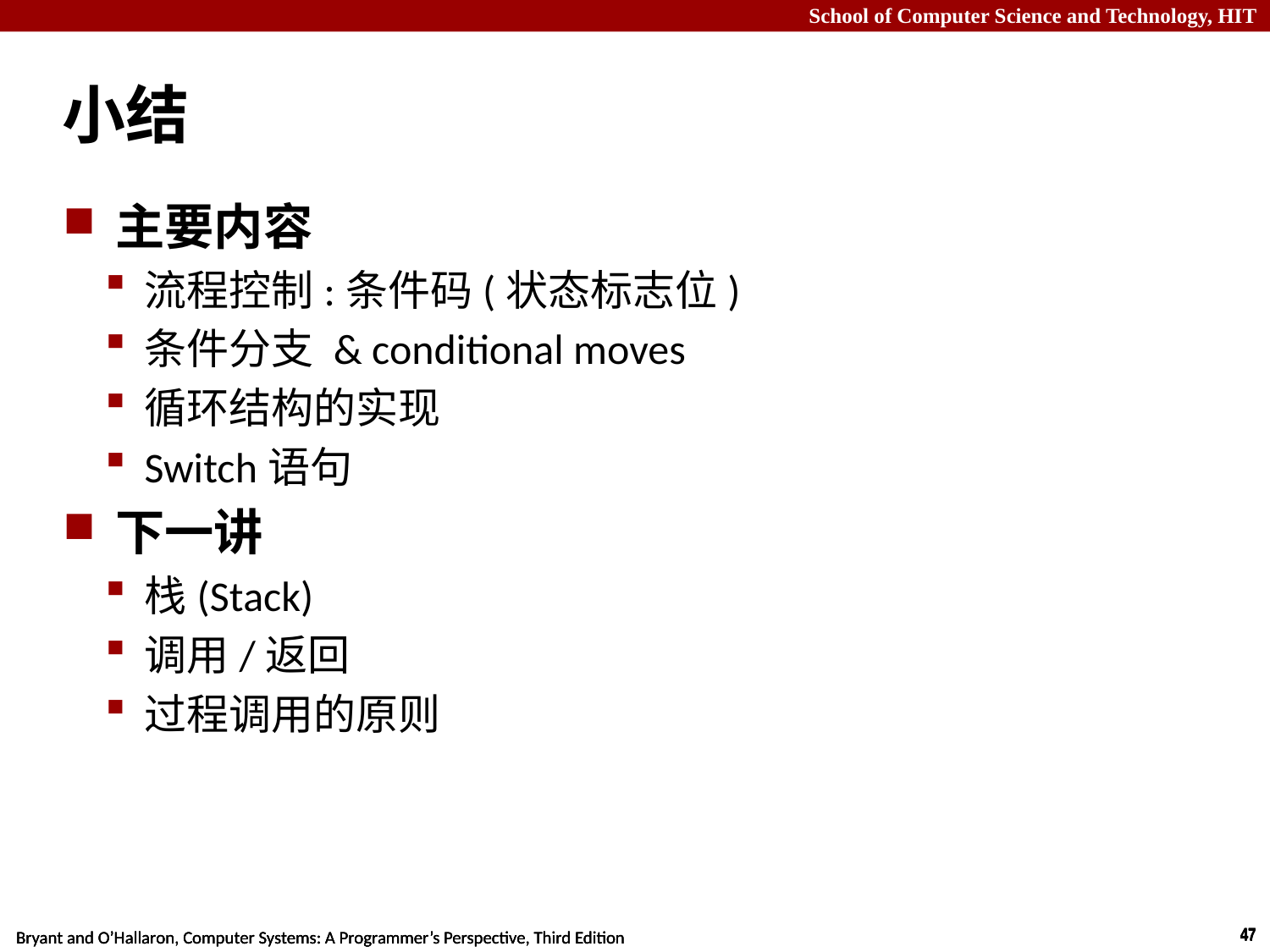

# 小结
主要内容
流程控制:条件码(状态标志位)
条件分支 & conditional moves
循环结构的实现
Switch语句
下一讲
栈(Stack)
调用/返回
过程调用的原则